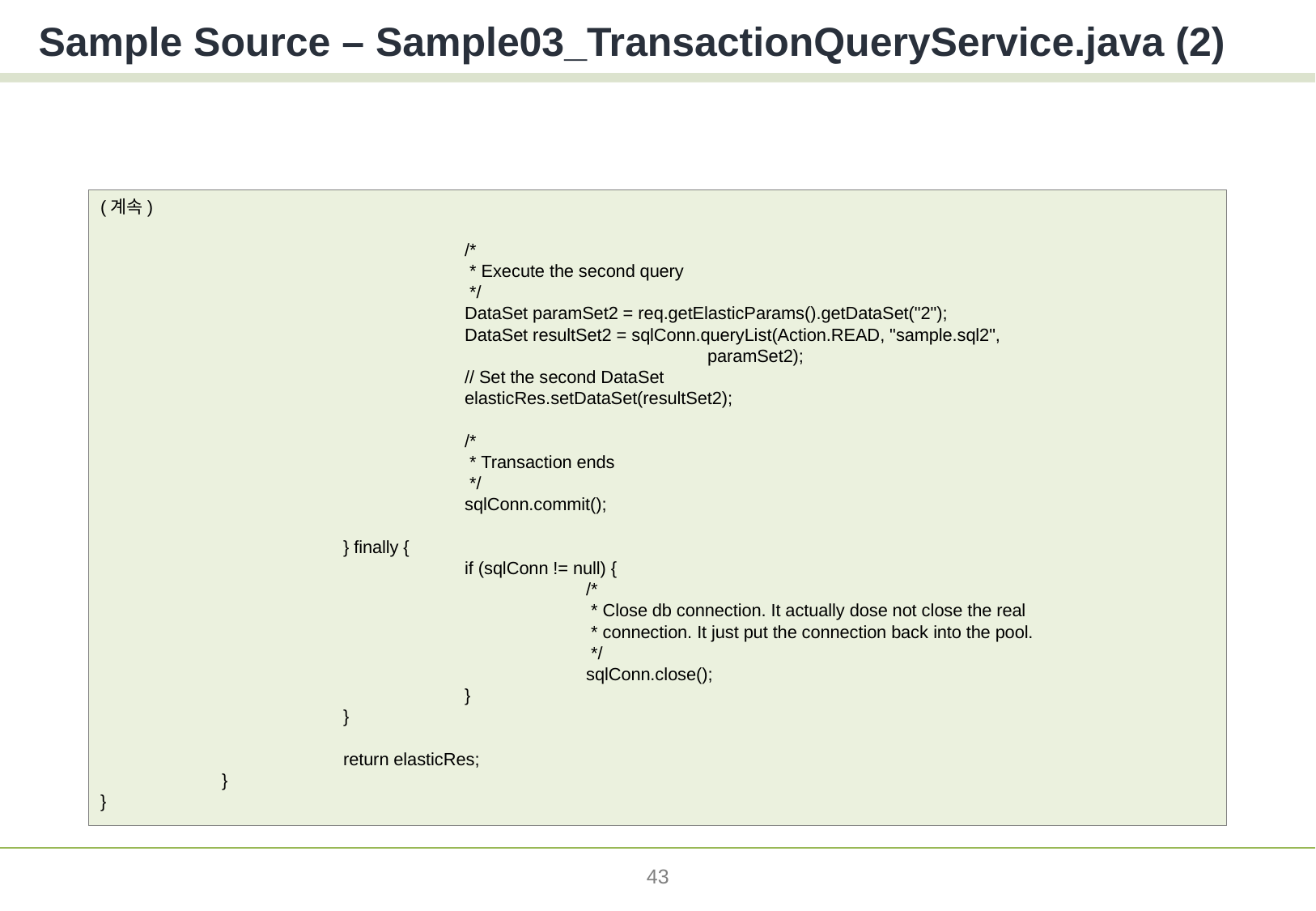

# Sample Source – Sample03_TransactionQueryService.java (2)

(계속)

			/*
			 * Execute the second query
			 */
			DataSet paramSet2 = req.getElasticParams().getDataSet("2");
			DataSet resultSet2 = sqlConn.queryList(Action.READ, "sample.sql2",
					paramSet2);
			// Set the second DataSet
			elasticRes.setDataSet(resultSet2);

			/*
			 * Transaction ends
			 */
			sqlConn.commit();

		} finally {
			if (sqlConn != null) {
				/*
				 * Close db connection. It actually dose not close the real
				 * connection. It just put the connection back into the pool.
				 */
				sqlConn.close();
			}
		}

		return elasticRes;
	}
}
43